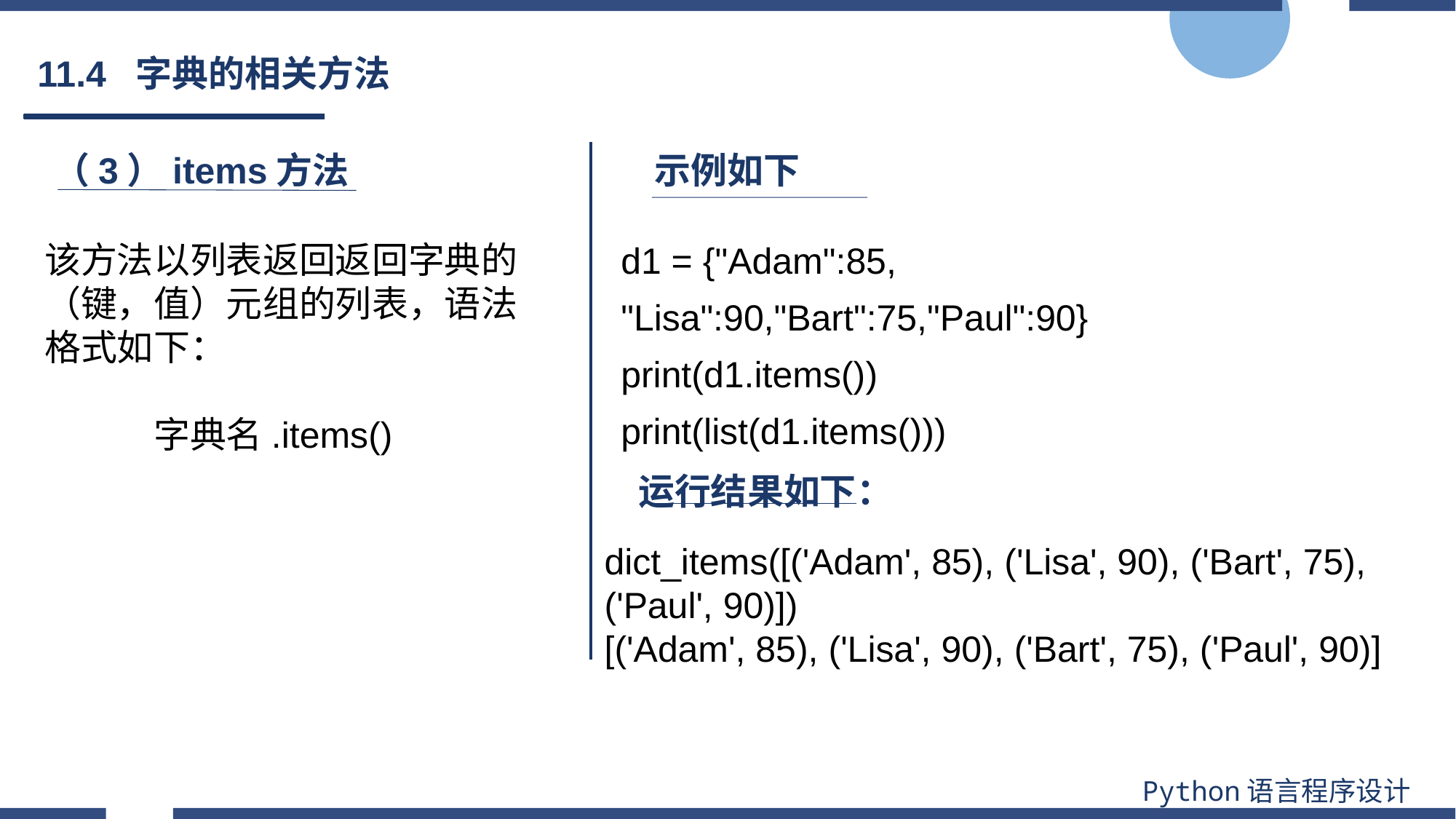

# 11.4  字典的相关方法
（3）items方法
示例如下
d1 = {"Adam":85, "Lisa":90,"Bart":75,"Paul":90}
print(d1.items())
print(list(d1.items()))
该方法以列表返回返回字典的（键，值）元组的列表，语法格式如下：

	字典名.items()
运行结果如下：
dict_items([('Adam', 85), ('Lisa', 90), ('Bart', 75), ('Paul', 90)])
[('Adam', 85), ('Lisa', 90), ('Bart', 75), ('Paul', 90)]